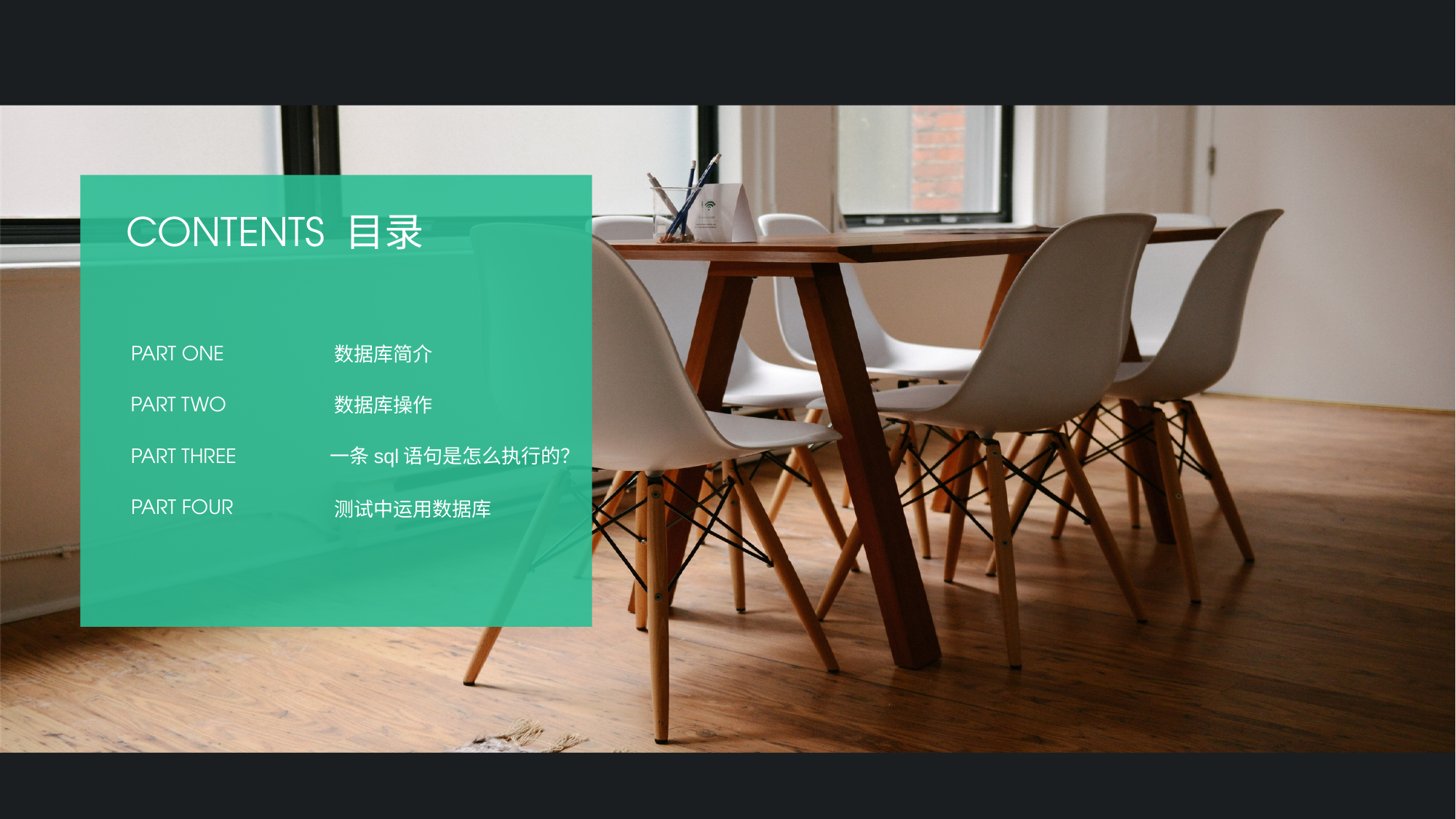

CONTENTS 目录
PART ONE
数据库简介
PART TWO
数据库操作
PART THREE
一条sql语句是怎么执行的？
PART FOUR
测试中运用数据库